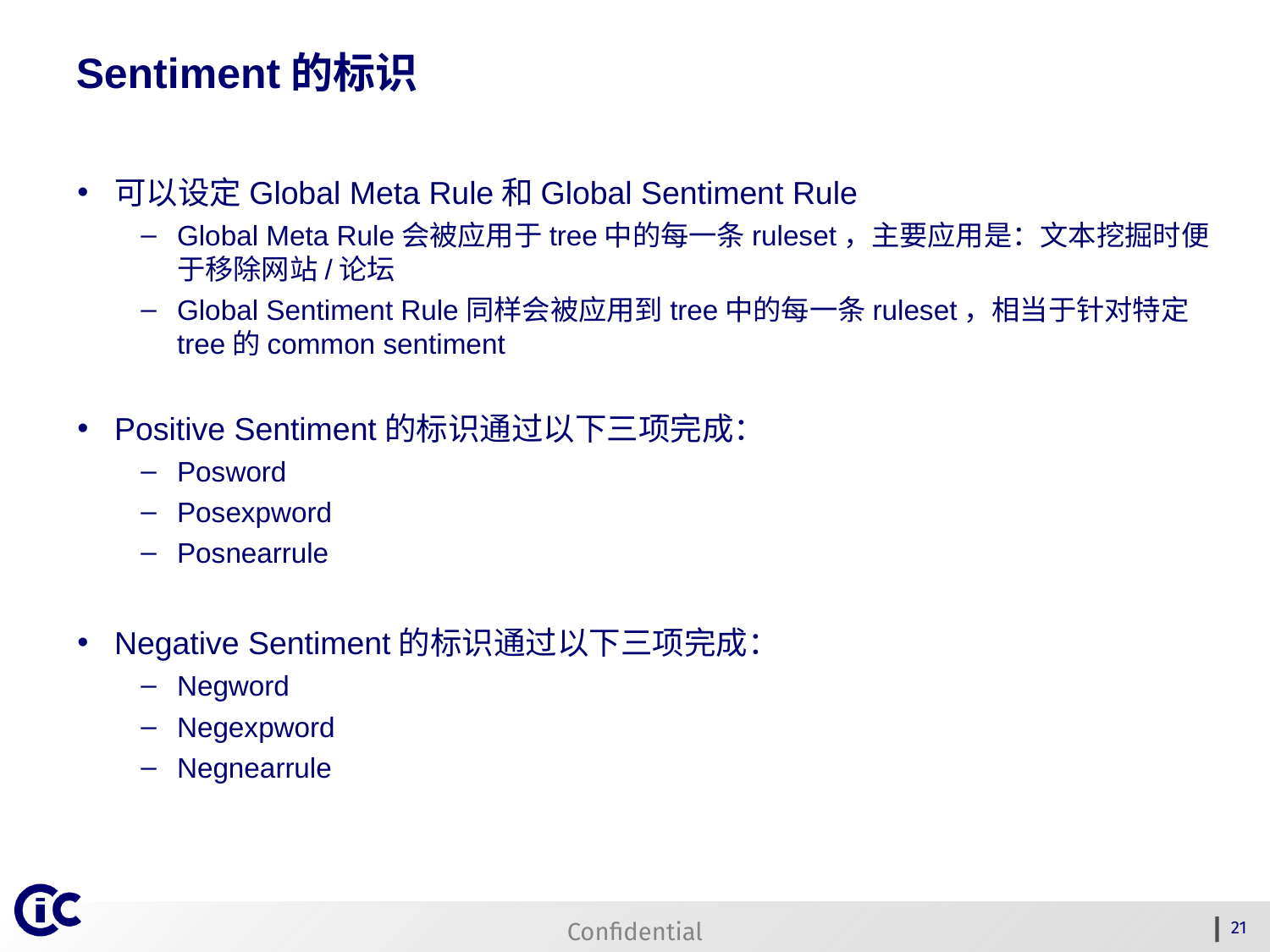

Sentiment的标识
可以设定Global Meta Rule和Global Sentiment Rule
Global Meta Rule会被应用于tree中的每一条ruleset，主要应用是：文本挖掘时便于移除网站/论坛
Global Sentiment Rule同样会被应用到tree中的每一条ruleset，相当于针对特定tree的common sentiment

Positive Sentiment的标识通过以下三项完成：
Posword
Posexpword
Posnearrule

Negative Sentiment的标识通过以下三项完成：
Negword
Negexpword
Negnearrule